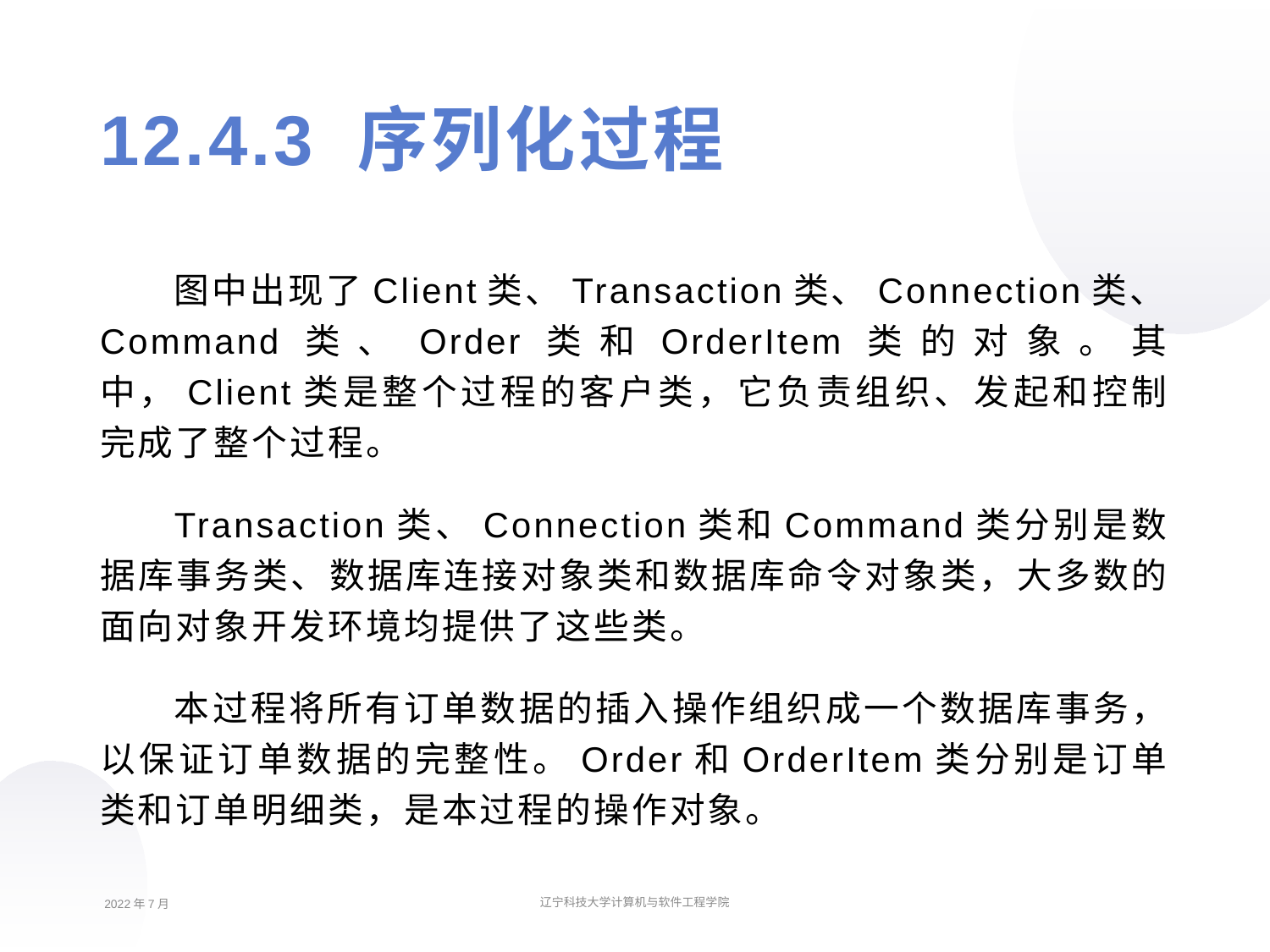

12.4.3 序列化过程
图中出现了Client类、Transaction类、Connection类、Command类、Order类和OrderItem类的对象。其中，Client类是整个过程的客户类，它负责组织、发起和控制完成了整个过程。
Transaction类、Connection类和Command类分别是数据库事务类、数据库连接对象类和数据库命令对象类，大多数的面向对象开发环境均提供了这些类。
本过程将所有订单数据的插入操作组织成一个数据库事务，以保证订单数据的完整性。Order和OrderItem类分别是订单类和订单明细类，是本过程的操作对象。

2022年7月
辽宁科技大学计算机与软件工程学院
73